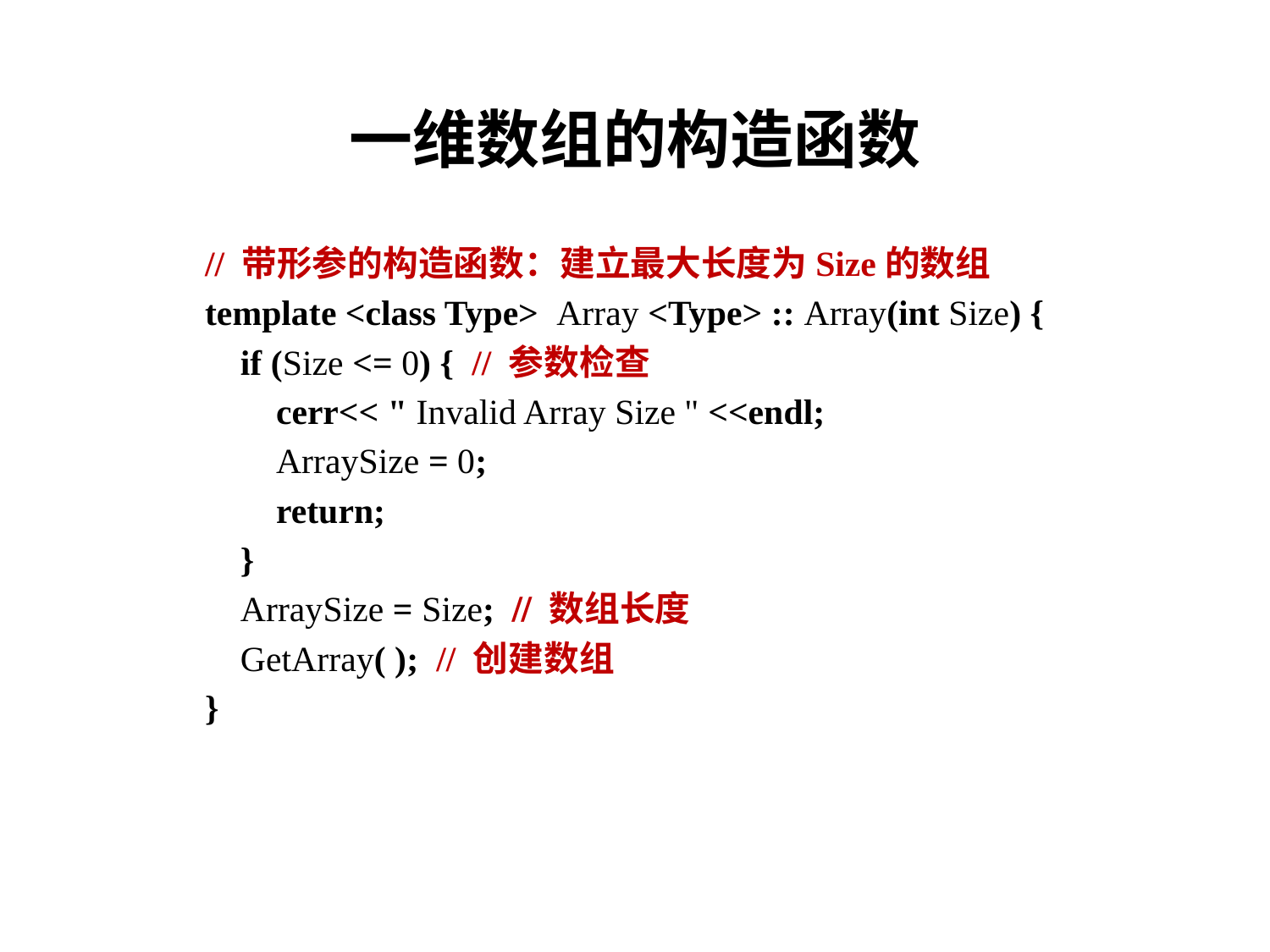

# 一维数组的构造函数
// 带形参的构造函数：建立最大长度为Size的数组
template <class Type>  Array <Type> :: Array(int Size) {
    if (Size <= 0) {  // 参数检查
        cerr<< " Invalid Array Size " <<endl;
        ArraySize = 0;
        return;
    }
    ArraySize = Size;  // 数组长度
    GetArray( );  // 创建数组
}